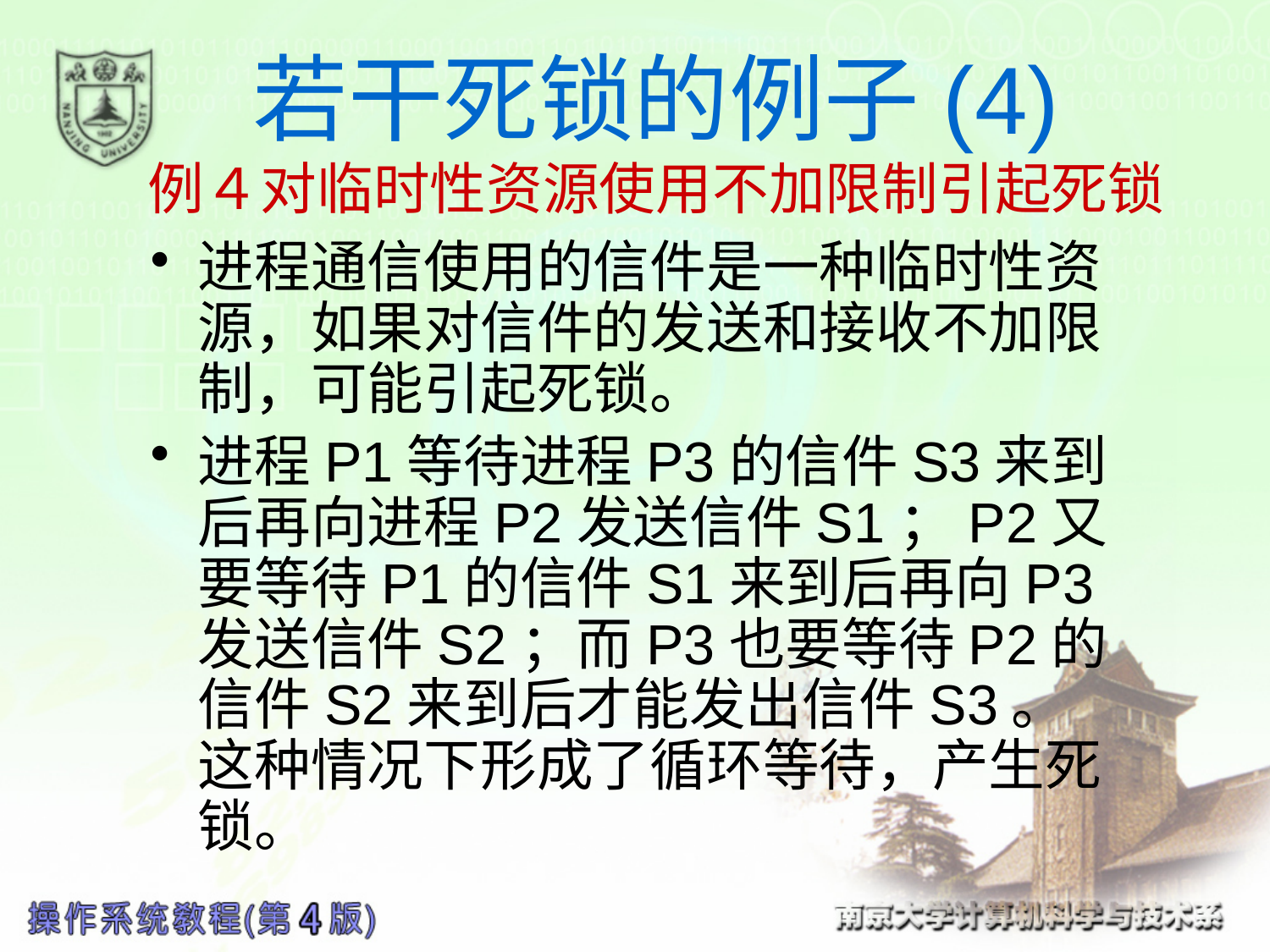

# 若干死锁的例子(4) 例４对临时性资源使用不加限制引起死锁
进程通信使用的信件是一种临时性资源，如果对信件的发送和接收不加限制，可能引起死锁。
进程P1等待进程P3的信件S3来到后再向进程P2发送信件S1；P2又要等待P1的信件S1来到后再向P3发送信件S2；而P3也要等待P2的信件S2来到后才能发出信件S3。这种情况下形成了循环等待，产生死锁。